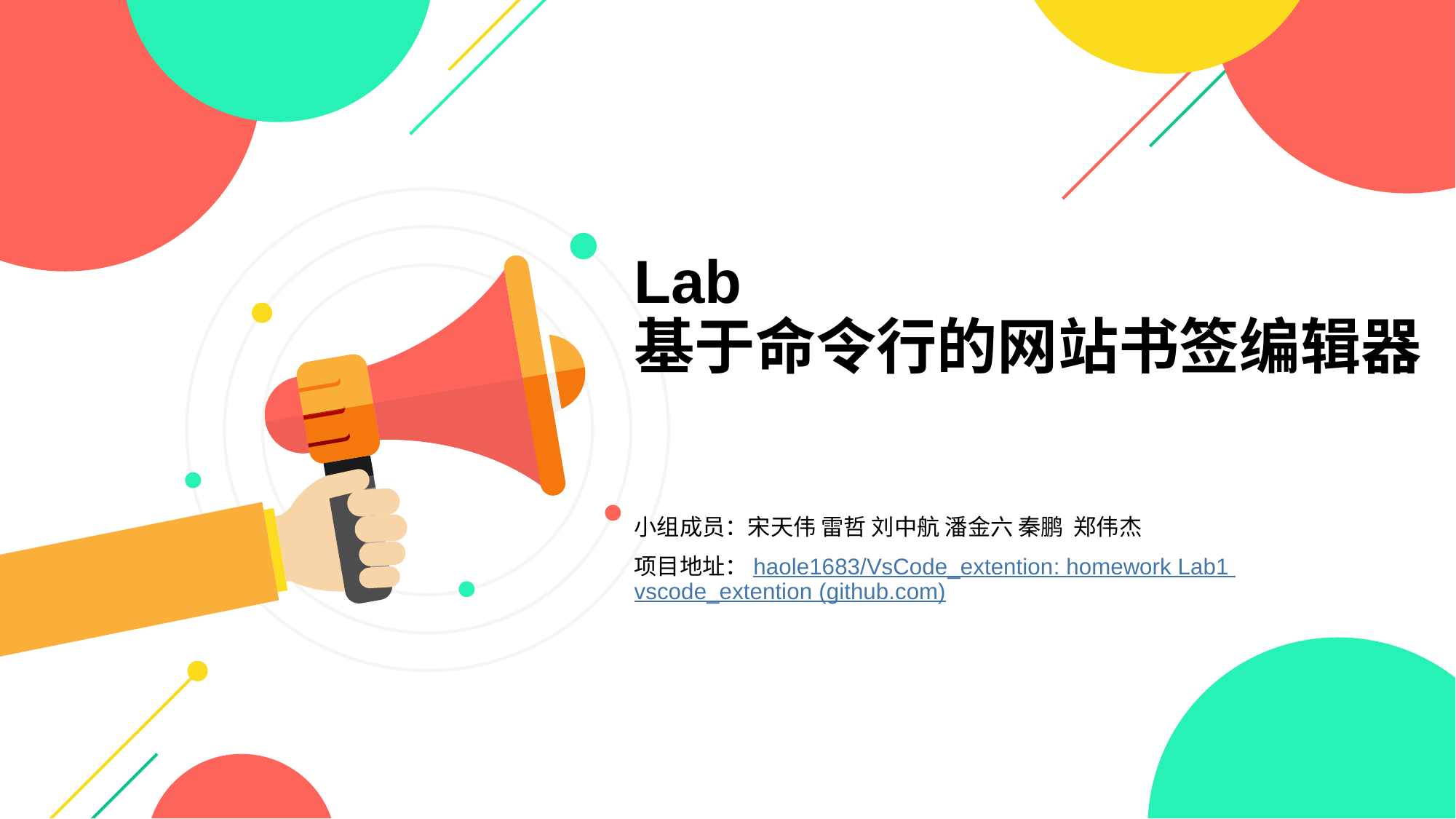

# Lab 基于命令行的网站书签编辑器
小组成员：宋天伟 雷哲 刘中航 潘金六 秦鹏  郑伟杰
项目地址：haole1683/VsCode_extention: homework Lab1 vscode_extention (github.com)